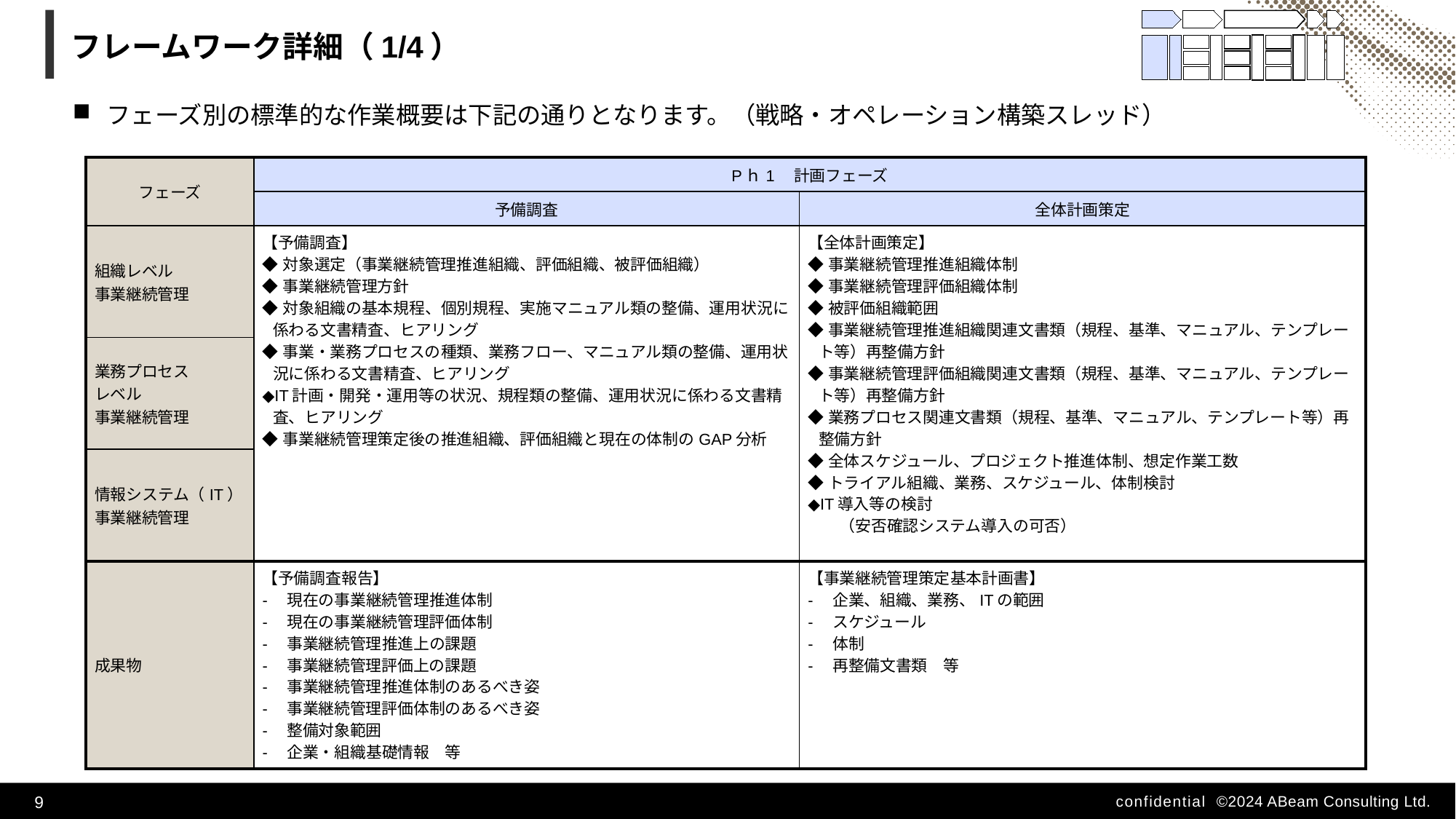

# フレームワーク詳細（1/4）
フェーズ別の標準的な作業概要は下記の通りとなります。（戦略・オペレーション構築スレッド）
| フェーズ | Pｈ1　計画フェーズ |  |
| --- | --- | --- |
|  | 予備調査 | 全体計画策定 |
| 組織レベル 事業継続管理 | 【予備調査】 ◆対象選定（事業継続管理推進組織、評価組織、被評価組織） ◆事業継続管理方針 ◆対象組織の基本規程、個別規程、実施マニュアル類の整備、運用状況に係わる文書精査、ヒアリング ◆事業・業務プロセスの種類、業務フロー、マニュアル類の整備、運用状況に係わる文書精査、ヒアリング ◆IT計画・開発・運用等の状況、規程類の整備、運用状況に係わる文書精査、ヒアリング ◆事業継続管理策定後の推進組織、評価組織と現在の体制のGAP分析 | 【全体計画策定】 ◆事業継続管理推進組織体制 ◆事業継続管理評価組織体制 ◆被評価組織範囲 ◆事業継続管理推進組織関連文書類（規程、基準、マニュアル、テンプレート等）再整備方針 ◆事業継続管理評価組織関連文書類（規程、基準、マニュアル、テンプレート等）再整備方針 ◆業務プロセス関連文書類（規程、基準、マニュアル、テンプレート等）再整備方針 ◆全体スケジュール、プロジェクト推進体制、想定作業工数 ◆トライアル組織、業務、スケジュール、体制検討 ◆IT導入等の検討 　　（安否確認システム導入の可否） |
| 業務プロセス レベル 事業継続管理 |  |  |
| 情報システム（IT） 事業継続管理 |  |  |
| 成果物 | 【予備調査報告】 -　現在の事業継続管理推進体制 -　現在の事業継続管理評価体制 -　事業継続管理推進上の課題 -　事業継続管理評価上の課題 -　事業継続管理推進体制のあるべき姿 -　事業継続管理評価体制のあるべき姿 -　整備対象範囲 -　企業・組織基礎情報　等 | 【事業継続管理策定基本計画書】 -　企業、組織、業務、ITの範囲 -　スケジュール -　体制 -　再整備文書類　等 |